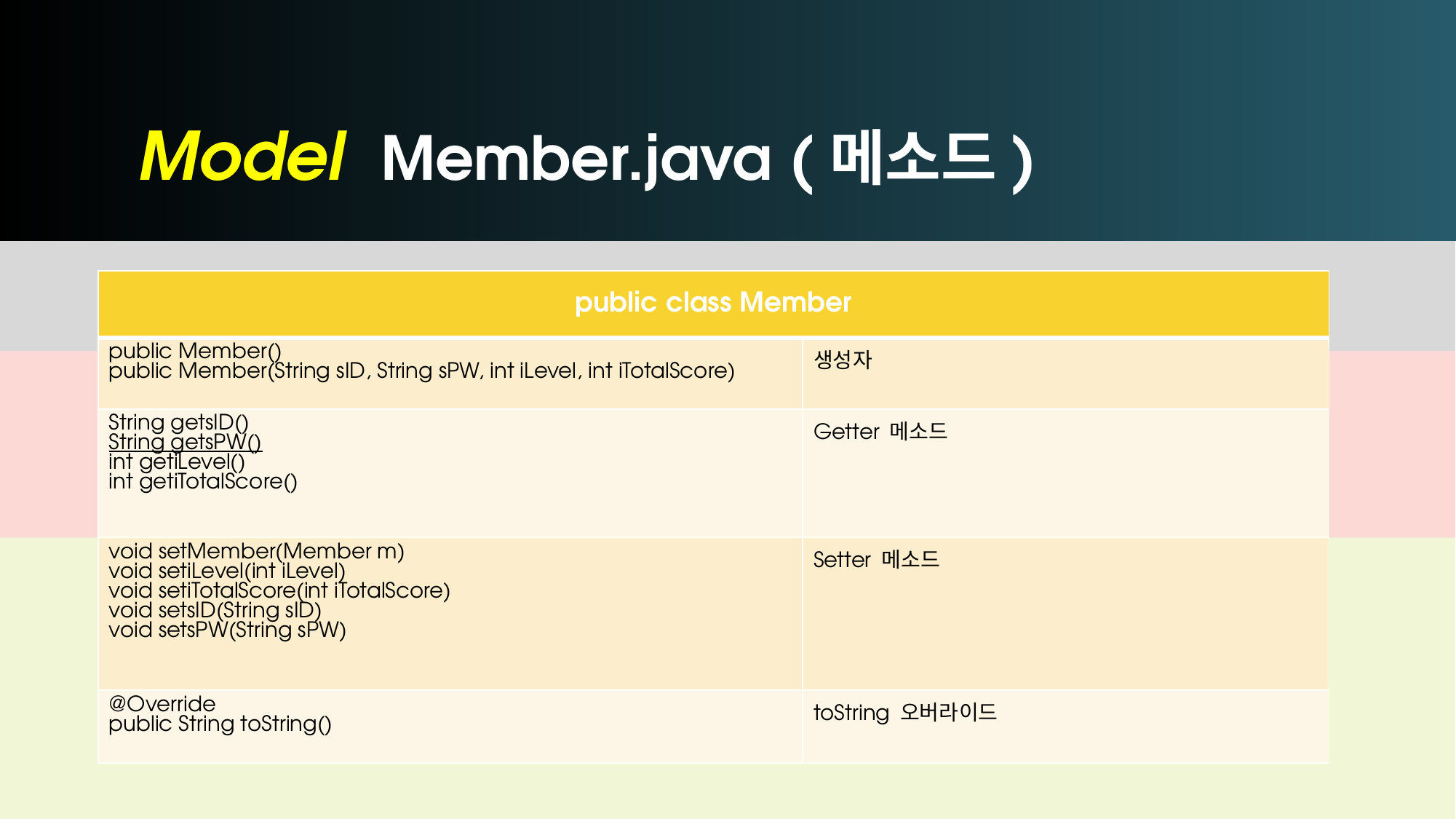

# Model  Member.java (메소드)
| public class Member |  |
| --- | --- |
| public Member() public Member(String sID, String sPW, int iLevel, int iTotalScore) | 생성자 |
| String getsID() String getsPW() int getiLevel() int getiTotalScore() | Getter 메소드 |
| void setMember(Member m) void setiLevel(int iLevel) void setiTotalScore(int iTotalScore) void setsID(String sID) void setsPW(String sPW) | Setter 메소드 |
| @Override public String toString() | toString 오버라이드 |